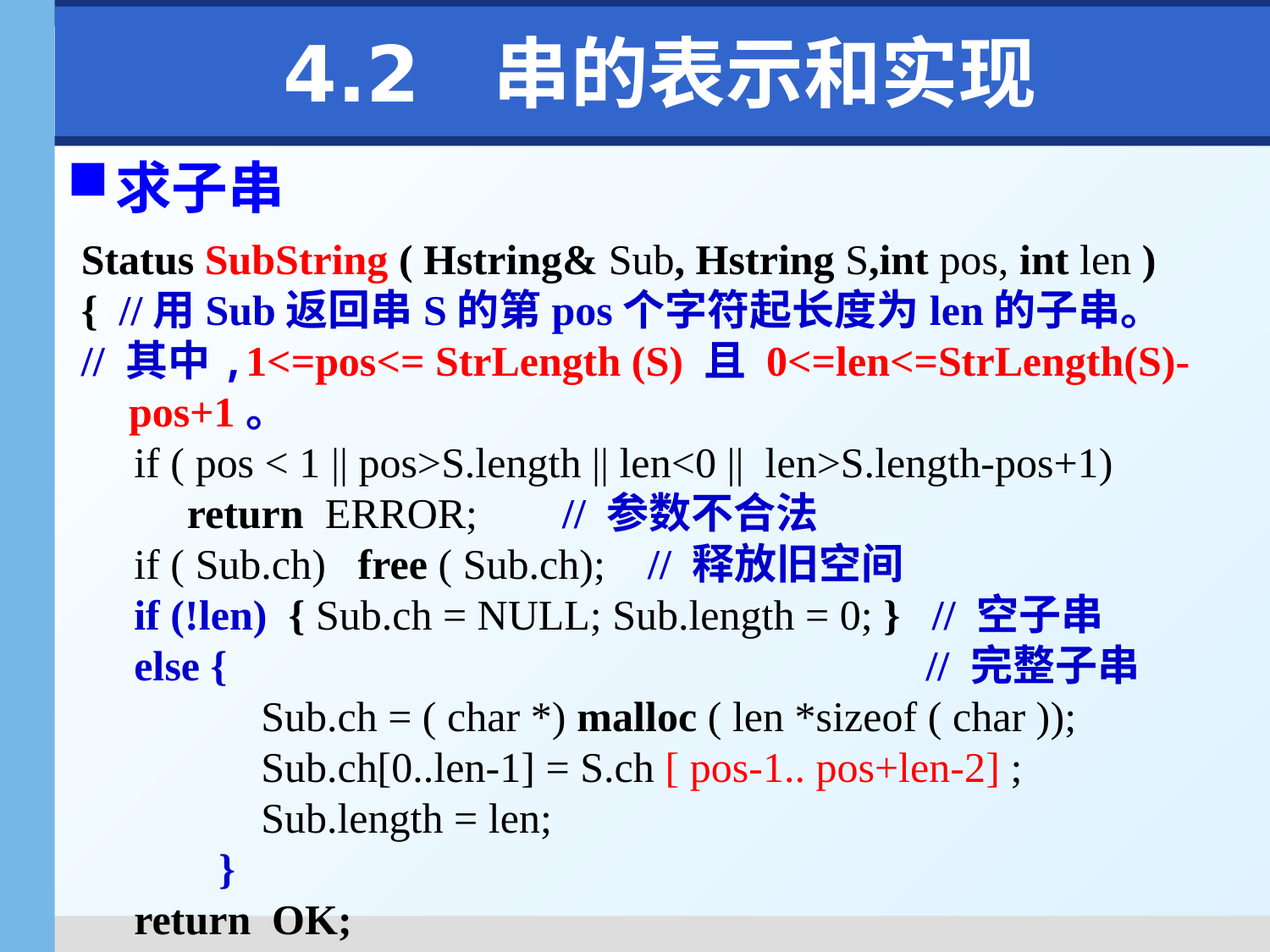

# 4.2  串的表示和实现
求子串
Status SubString ( Hstring& Sub, Hstring S,int pos, int len )
{  //用Sub返回串S的第pos个字符起长度为len的子串。
// 其中,1<=pos<= StrLength (S) 且 0<=len<=StrLength(S)-pos+1。
     if ( pos < 1 || pos>S.length || len<0 ||  len>S.length-pos+1)
          return  ERROR;        // 参数不合法
     if ( Sub.ch)   free ( Sub.ch);    // 释放旧空间
     if (!len)  { Sub.ch = NULL; Sub.length = 0; }   // 空子串
     else {                                                                  // 完整子串
                 Sub.ch = ( char *) malloc ( len *sizeof ( char ));
                 Sub.ch[0..len-1] = S.ch [ pos-1.. pos+len-2] ;
                 Sub.length = len;
             }
     return  OK;
}